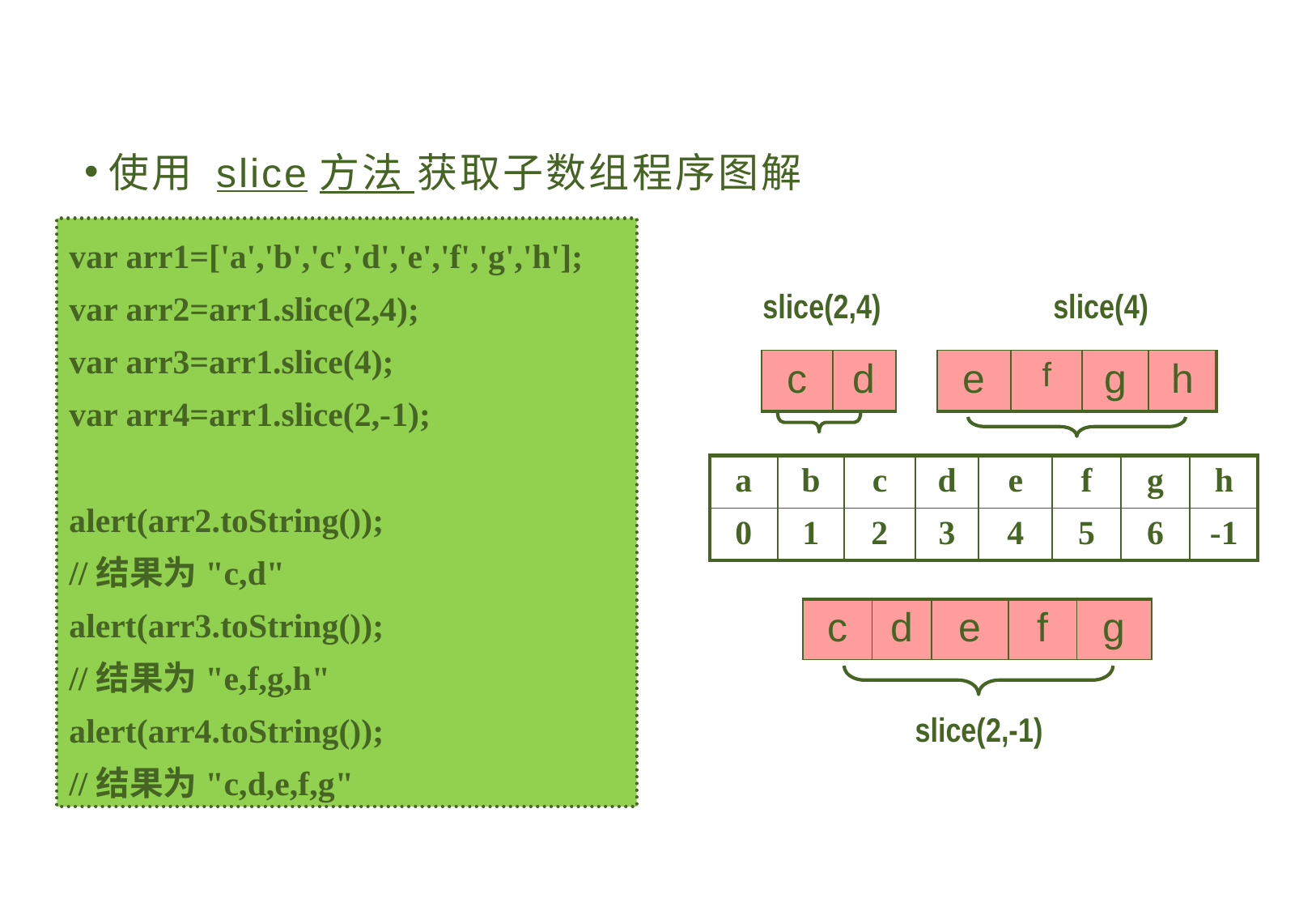

#
使用 slice方法 获取子数组程序图解
var arr1=['a','b','c','d','e','f','g','h'];
var arr2=arr1.slice(2,4);
var arr3=arr1.slice(4);
var arr4=arr1.slice(2,-1);

alert(arr2.toString());
//结果为"c,d"
alert(arr3.toString());
//结果为"e,f,g,h"
alert(arr4.toString());
//结果为"c,d,e,f,g"
slice(2,4)
slice(4)

| c | d |
| --- | --- |
| e | f | g | h |
| --- | --- | --- | --- |

| a | b | c | d | e | f | g | h |
| --- | --- | --- | --- | --- | --- | --- | --- |
| 0 | 1 | 2 | 3 | 4 | 5 | 6 | -1 |

| c | d | e | f | g |
| --- | --- | --- | --- | --- |
slice(2,-1)